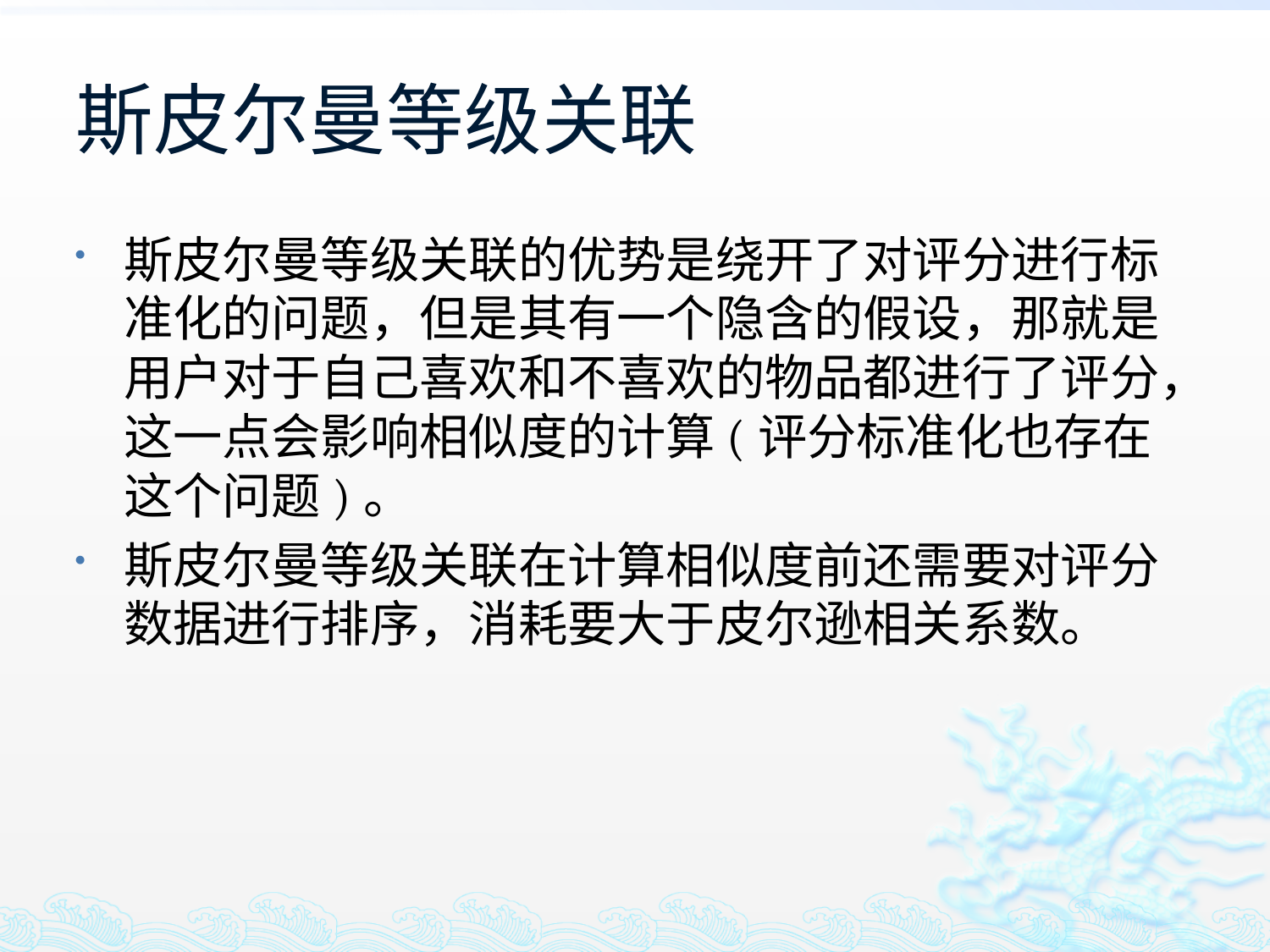

# 斯皮尔曼等级关联
斯皮尔曼等级关联的优势是绕开了对评分进行标准化的问题，但是其有一个隐含的假设，那就是用户对于自己喜欢和不喜欢的物品都进行了评分，这一点会影响相似度的计算(评分标准化也存在这个问题)。
斯皮尔曼等级关联在计算相似度前还需要对评分数据进行排序，消耗要大于皮尔逊相关系数。